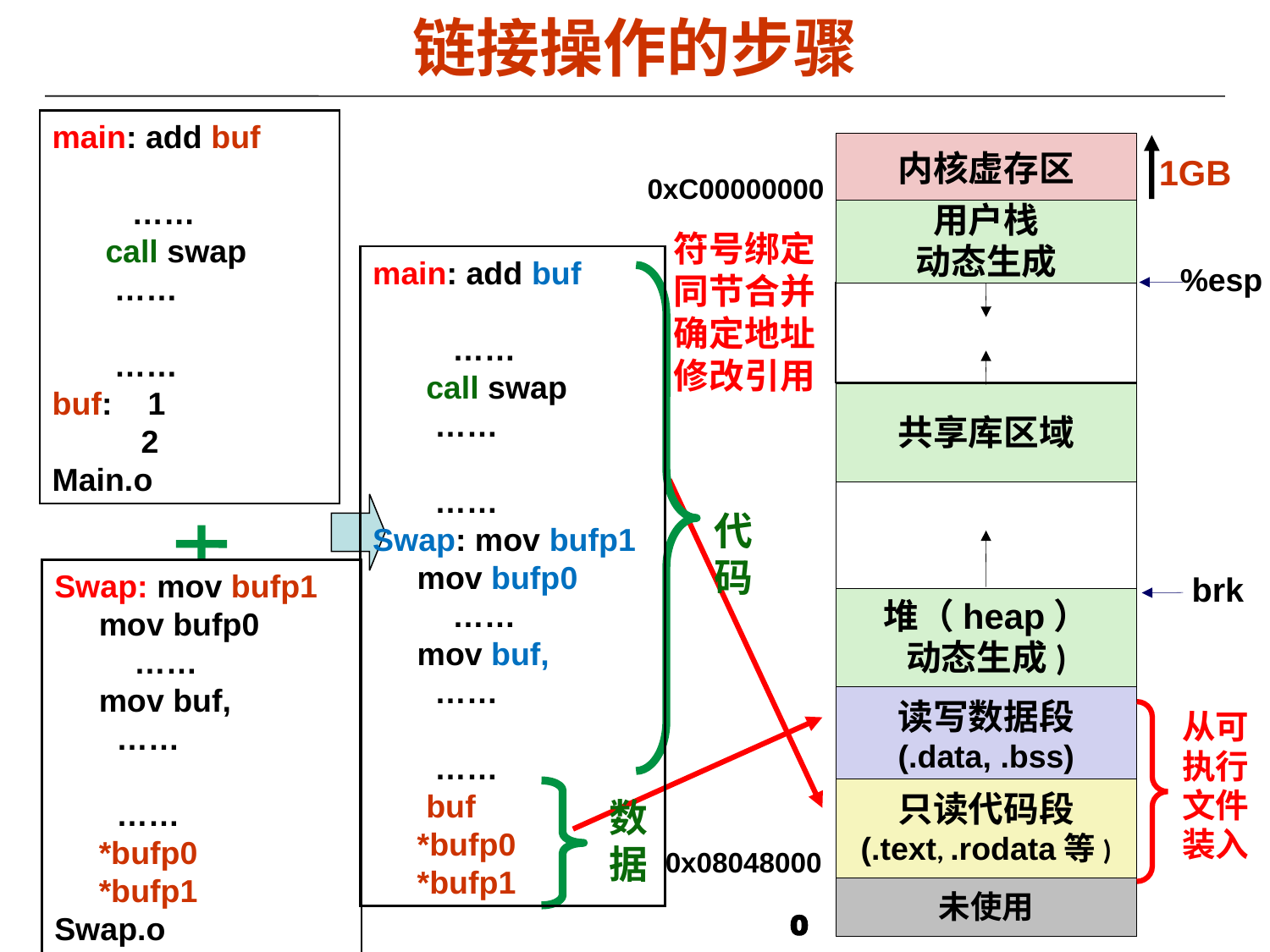

# 链接操作的步骤
main: add buf

         ……
      call swap
       ……

       ……
buf:    1
          2
Main.o
内核虚存区

用户栈
动态生成

共享库区域

堆（heap）
动态生成)
读写数据段
(.data, .bss)
只读代码段
(.text, .rodata等)
未使用
1GB
0xC00000000
%esp

brk

从可执行文件装入

0x08048000
0
符号绑定
同节合并
确定地址
修改引用
main: add buf

         ……
      call swap
       ……

       ……
Swap: mov bufp1
     mov bufp0
         ……
     mov buf,
       ……

       ……
      buf
     *bufp0
     *bufp1

代码

Swap: mov bufp1
     mov bufp0
         ……
     mov buf,
       ……

       ……
     *bufp0
     *bufp1
Swap.o

数据